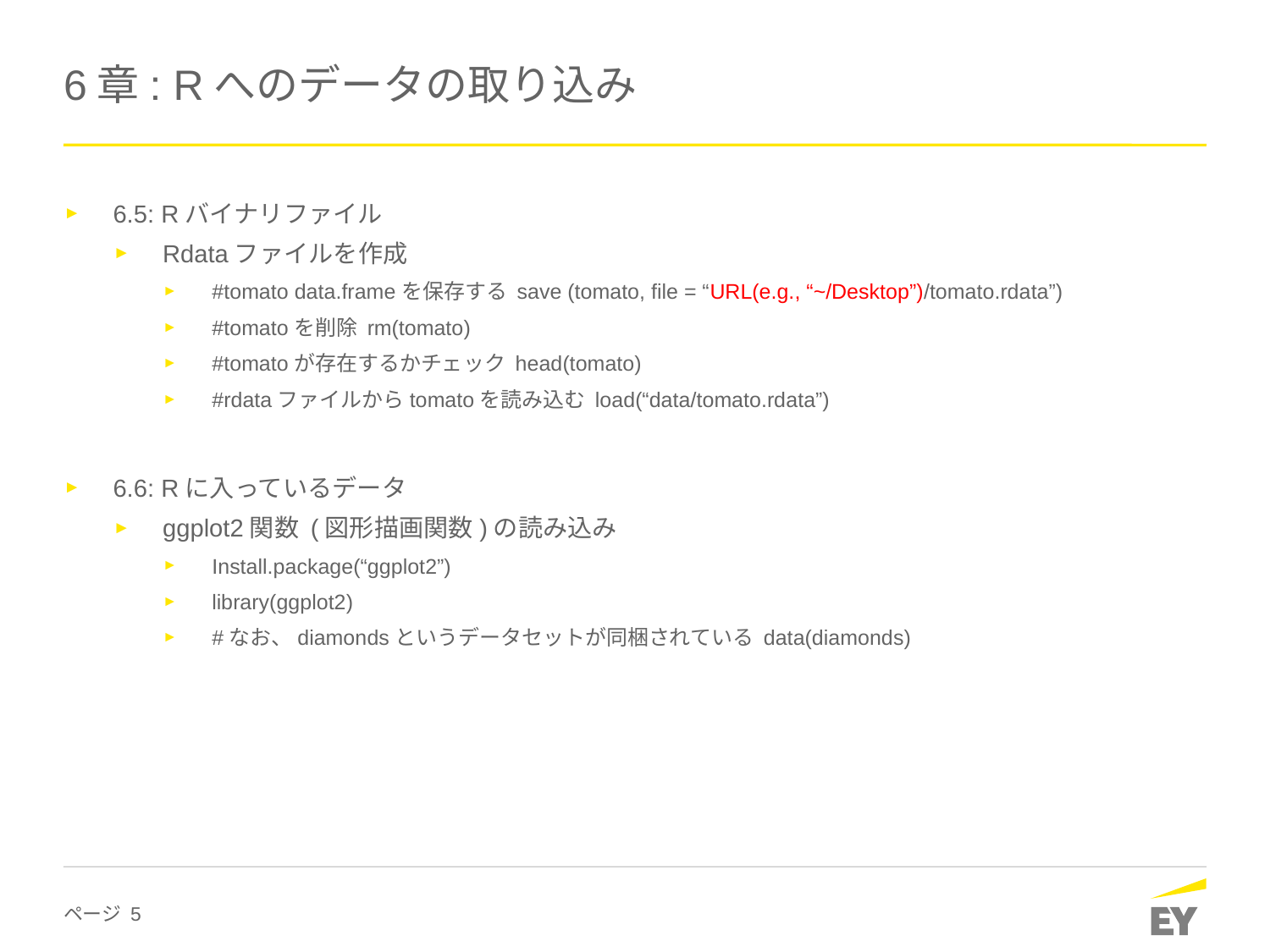

# 6章: Rへのデータの取り込み
6.5: Rバイナリファイル
Rdataファイルを作成
#tomato data.frameを保存する save (tomato, file = “URL(e.g., “~/Desktop”)/tomato.rdata”)
#tomatoを削除 rm(tomato)
#tomatoが存在するかチェック head(tomato)
#rdataファイルからtomatoを読み込む load(“data/tomato.rdata”)

6.6: Rに入っているデータ
ggplot2関数 (図形描画関数)の読み込み
Install.package(“ggplot2”)
library(ggplot2)
#なお、diamondsというデータセットが同梱されている data(diamonds)